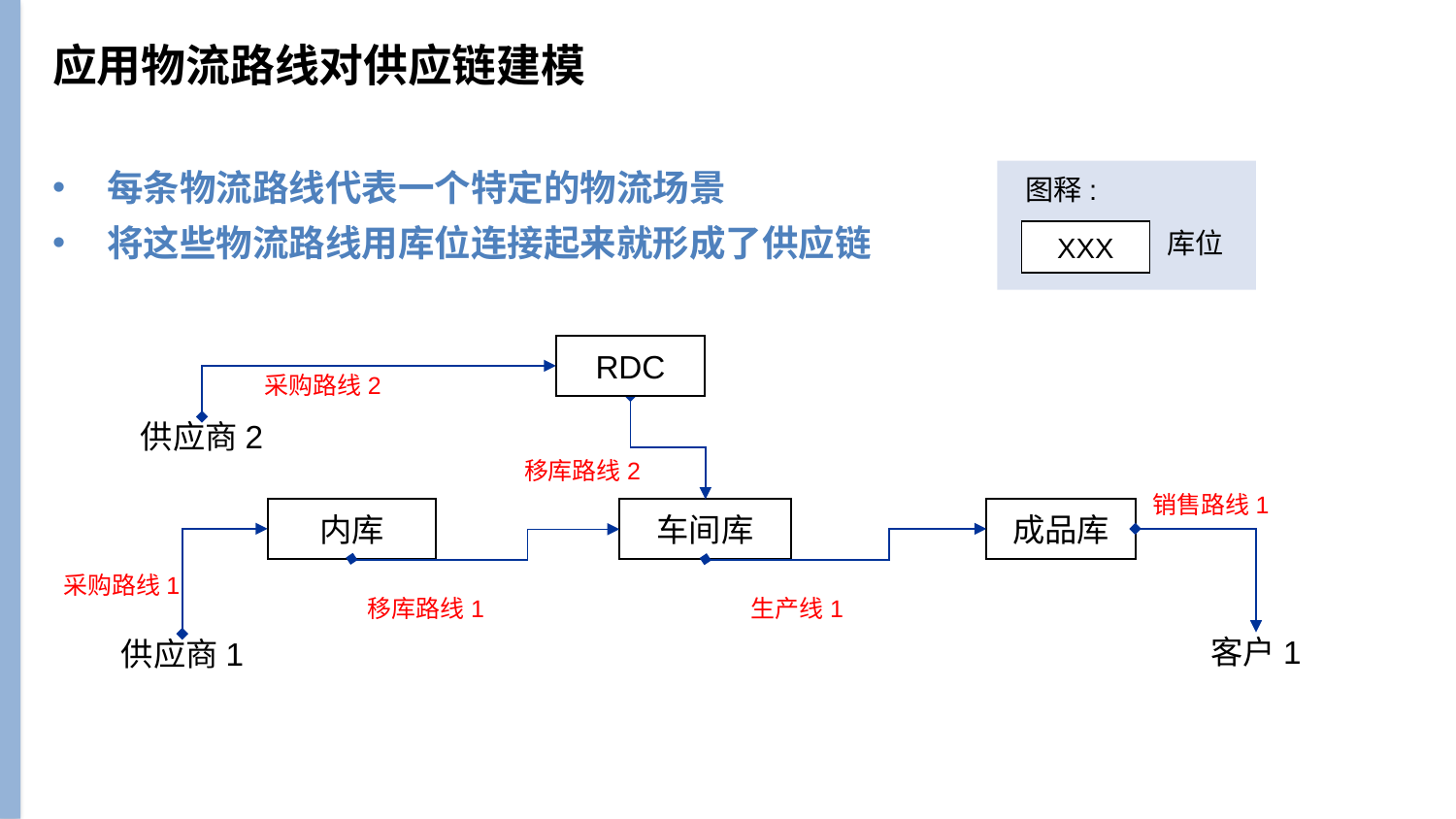

# 应用物流路线对供应链建模
每条物流路线代表一个特定的物流场景
将这些物流路线用库位连接起来就形成了供应链

图释:
XXX
库位
RDC
采购路线2
供应商2
移库路线2
销售路线1
内库
成品库
车间库
采购路线1
移库路线1
生产线1
客户1
供应商1